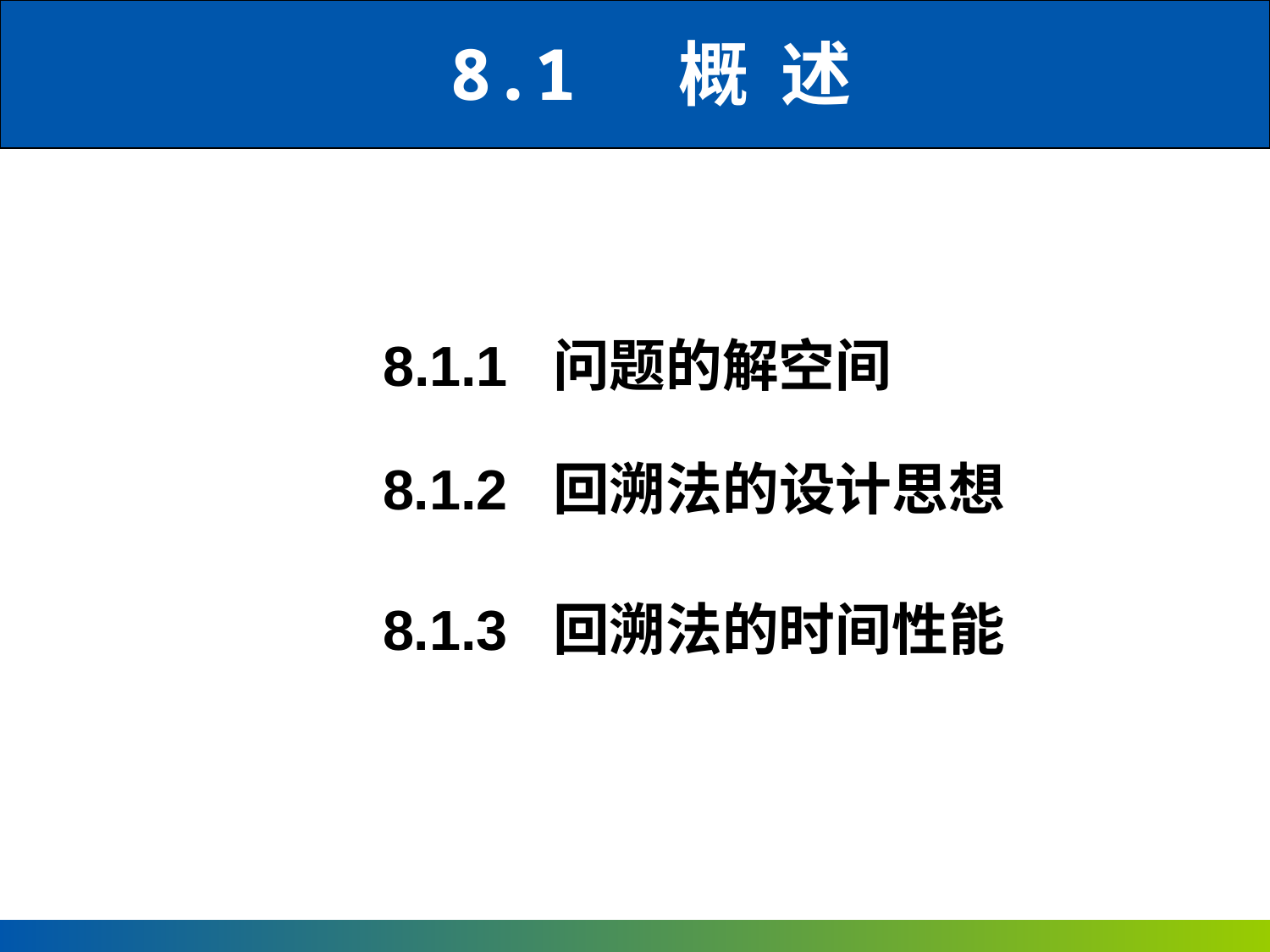

8.1  概  述
8.1.1  问题的解空间
8.1.2  回溯法的设计思想
8.1.3  回溯法的时间性能